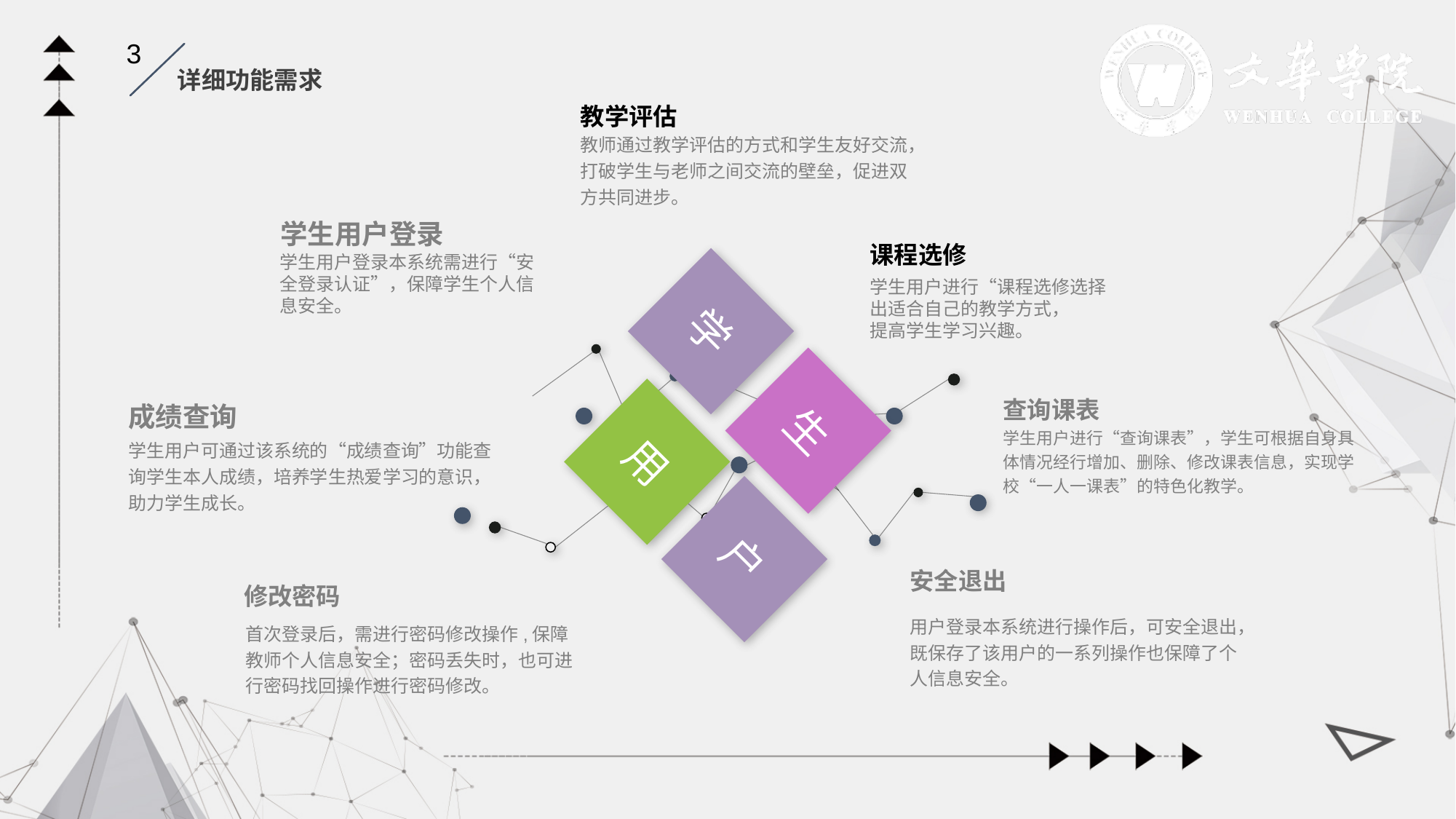

3
详细功能需求
教学评估
教师通过教学评估的方式和学生友好交流，打破学生与老师之间交流的壁垒，促进双方共同进步。
学生用户登录

课程选修
学生用户进行“课程选修选择
出适合自己的教学方式，
提高学生学习兴趣。
学生用户登录本系统需进行“安全登录认证”，保障学生个人信息安全。

学

生

查询课表
学生用户进行“查询课表”，学生可根据自身具体情况经行增加、删除、修改课表信息，实现学校“一人一课表”的特色化教学。

成绩查询
学生用户可通过该系统的“成绩查询”功能查询学生本人成绩，培养学生热爱学习的意识，助力学生成长。
用

户

安全退出
用户登录本系统进行操作后，可安全退出，既保存了该用户的一系列操作也保障了个人信息安全。
修改密码
首次登录后，需进行密码修改操作,保障教师个人信息安全；密码丢失时，也可进行密码找回操作进行密码修改。